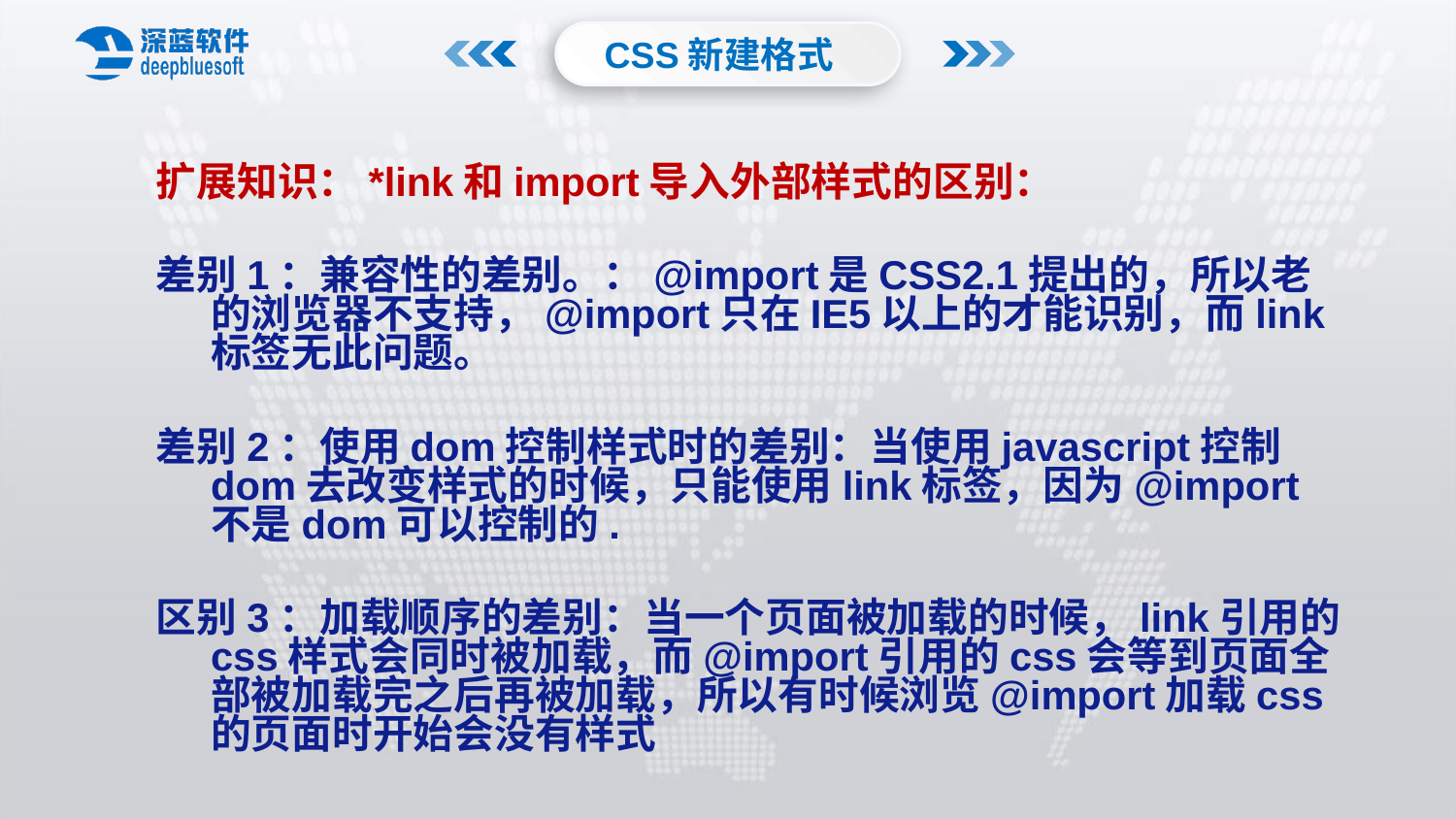

CSS新建格式

扩展知识：*link和import导入外部样式的区别：

差别1：兼容性的差别。：@import是CSS2.1提出的，所以老的浏览器不支持，@import只在IE5以上的才能识别，而link标签无此问题。

差别2：使用dom控制样式时的差别：当使用javascript控制dom去改变样式的时候，只能使用link标签，因为@import不是dom可以控制的.

区别3：加载顺序的差别：当一个页面被加载的时候，link引用的css样式会同时被加载，而@import引用的css会等到页面全部被加载完之后再被加载，所以有时候浏览@import加载css的页面时开始会没有样式